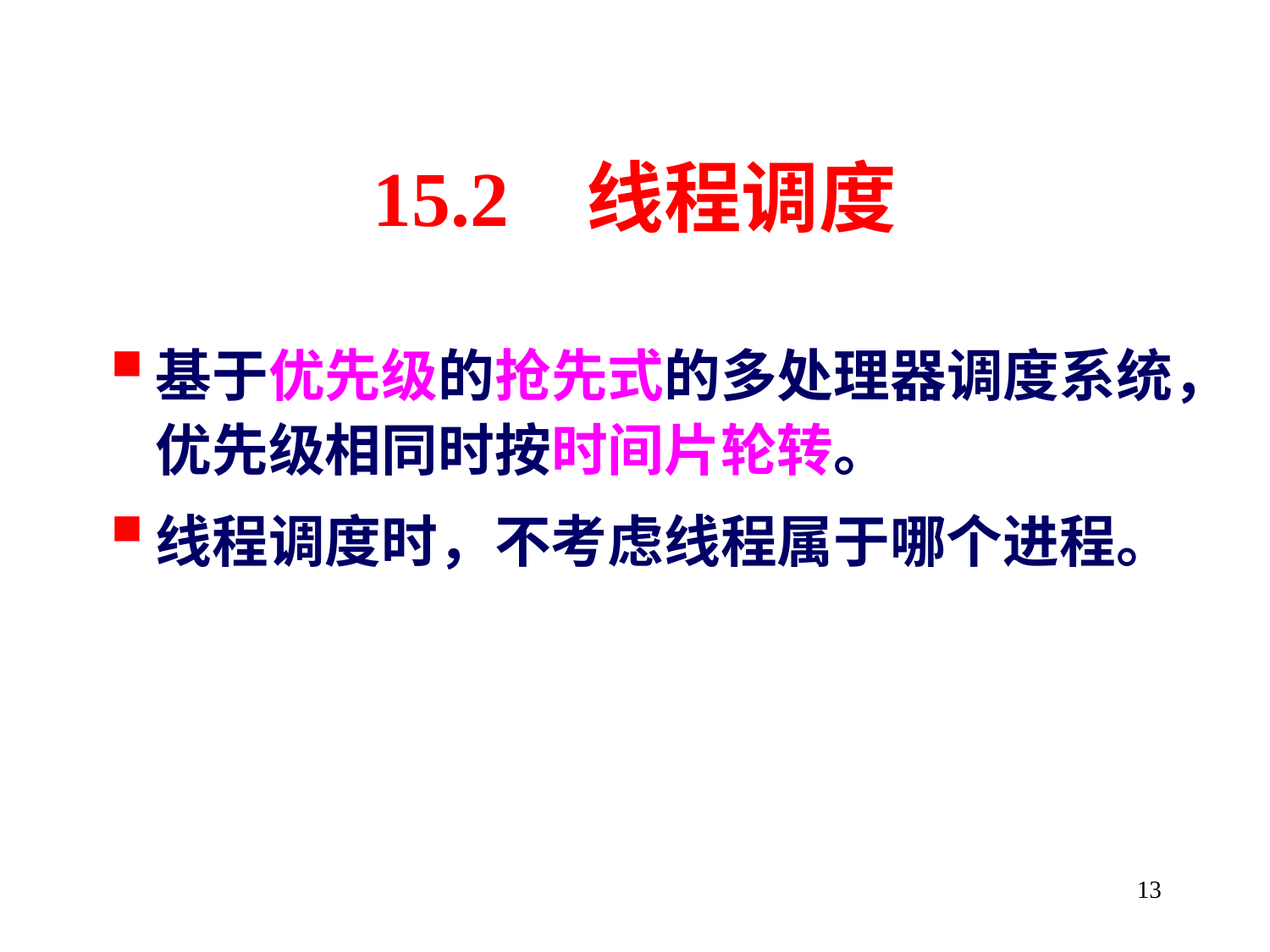

# 15.2   线程调度
基于优先级的抢先式的多处理器调度系统，优先级相同时按时间片轮转。
线程调度时，不考虑线程属于哪个进程。
13